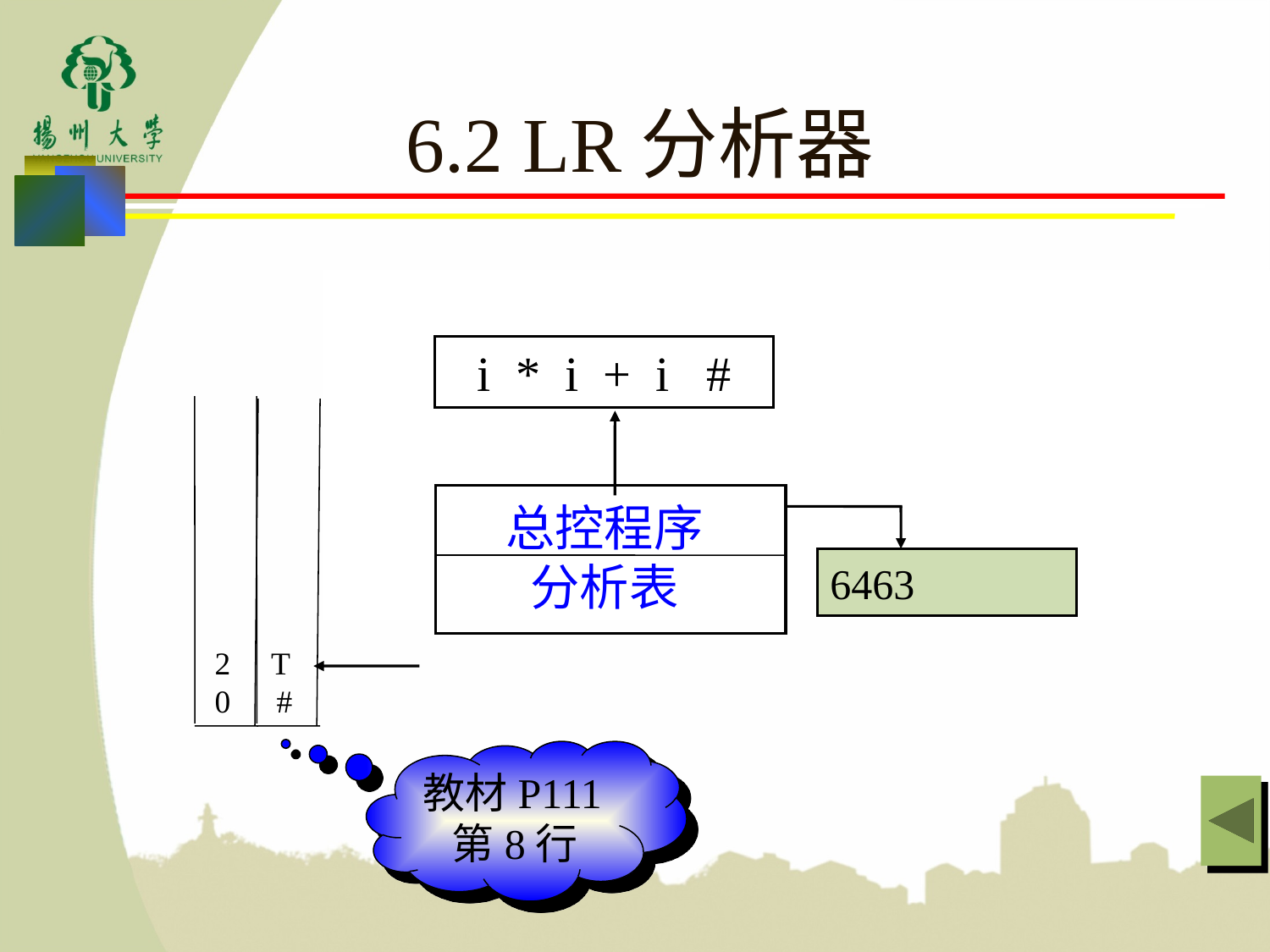

# 6.2 LR分析器
i  *  i  +  i   #

2
0

T
#

总控程序
分析表

6463

教材P111第8行

24